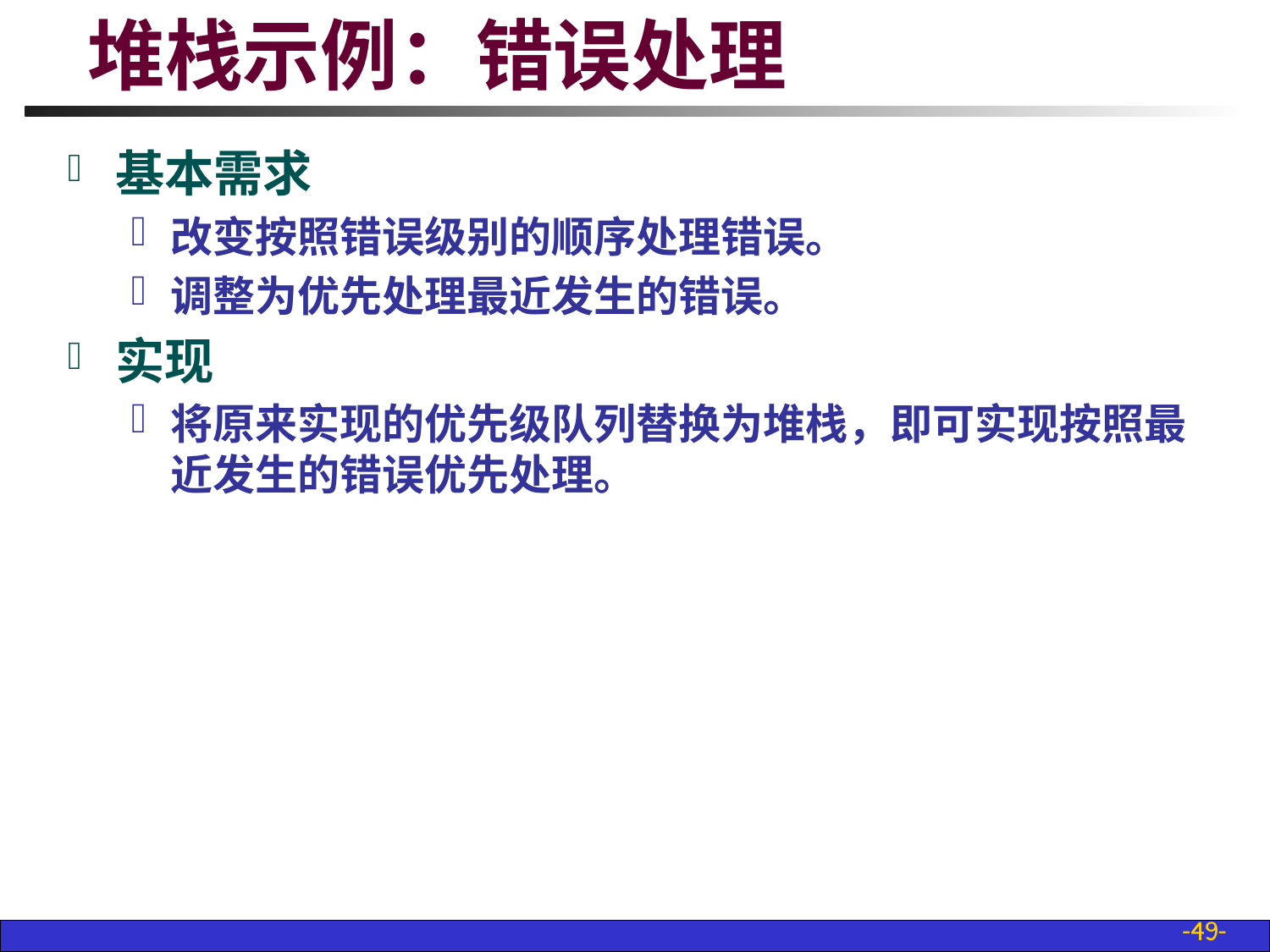

# 堆栈示例：错误处理
基本需求
改变按照错误级别的顺序处理错误。
调整为优先处理最近发生的错误。
实现
将原来实现的优先级队列替换为堆栈，即可实现按照最近发生的错误优先处理。
-49-